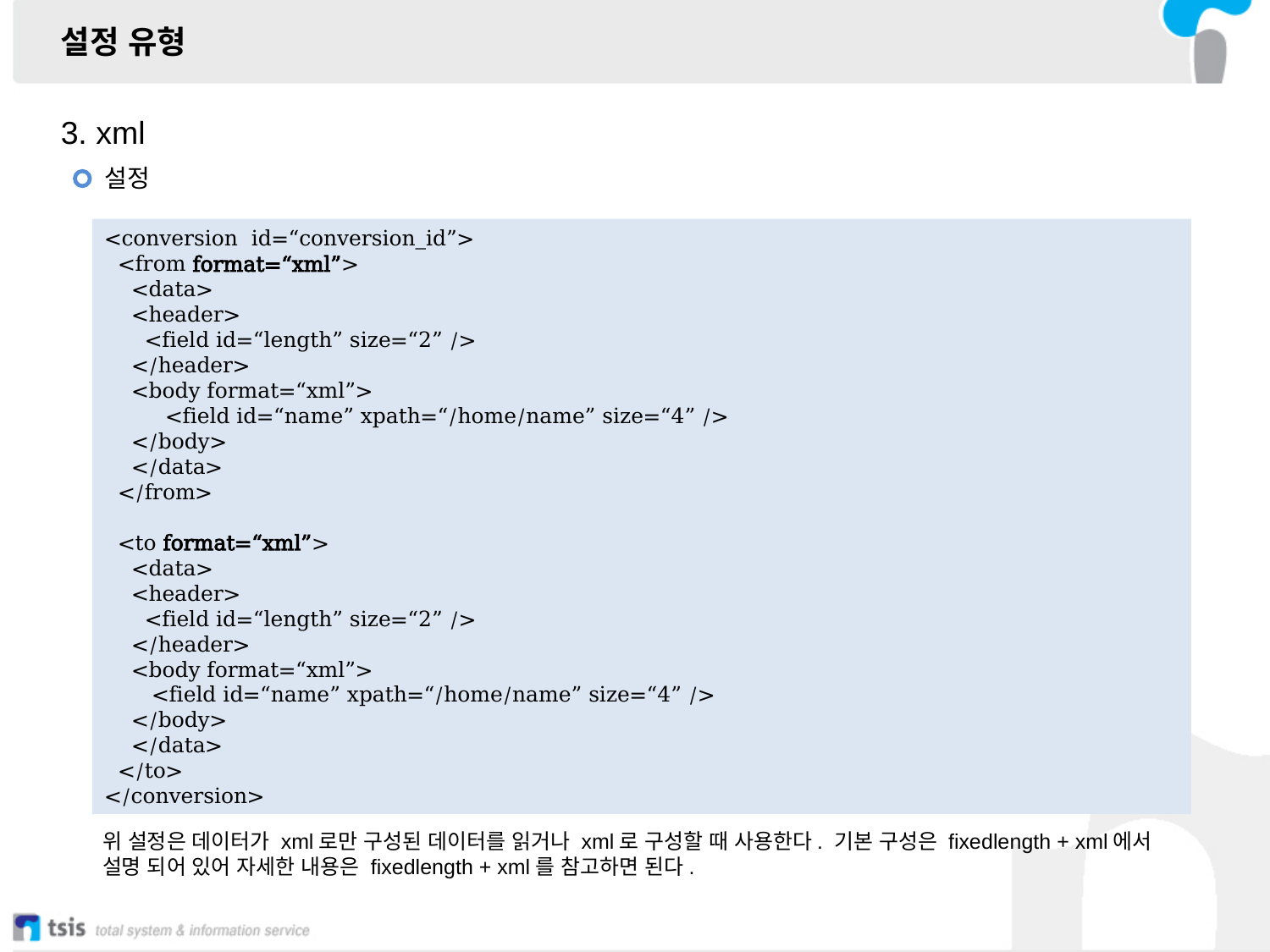

설정 유형
3. xml
설정

<conversion  id=“conversion_id”>
  <from format=“xml”>
    <data>
    <header>
      <field id=“length” size=“2” />
    </header>
    <body format=“xml”>
         <field id=“name” xpath=“/home/name” size=“4” />
    </body>
    </data>
  </from>

  <to format=“xml”>
    <data>
    <header>
      <field id=“length” size=“2” />
    </header>
    <body format=“xml”>
       <field id=“name” xpath=“/home/name” size=“4” />
    </body>
    </data>
  </to>
</conversion>
위 설정은 데이터가 xml로만 구성된 데이터를 읽거나 xml로 구성할 때 사용한다. 기본 구성은 fixedlength + xml에서 설명 되어 있어 자세한 내용은 fixedlength + xml를 참고하면 된다.